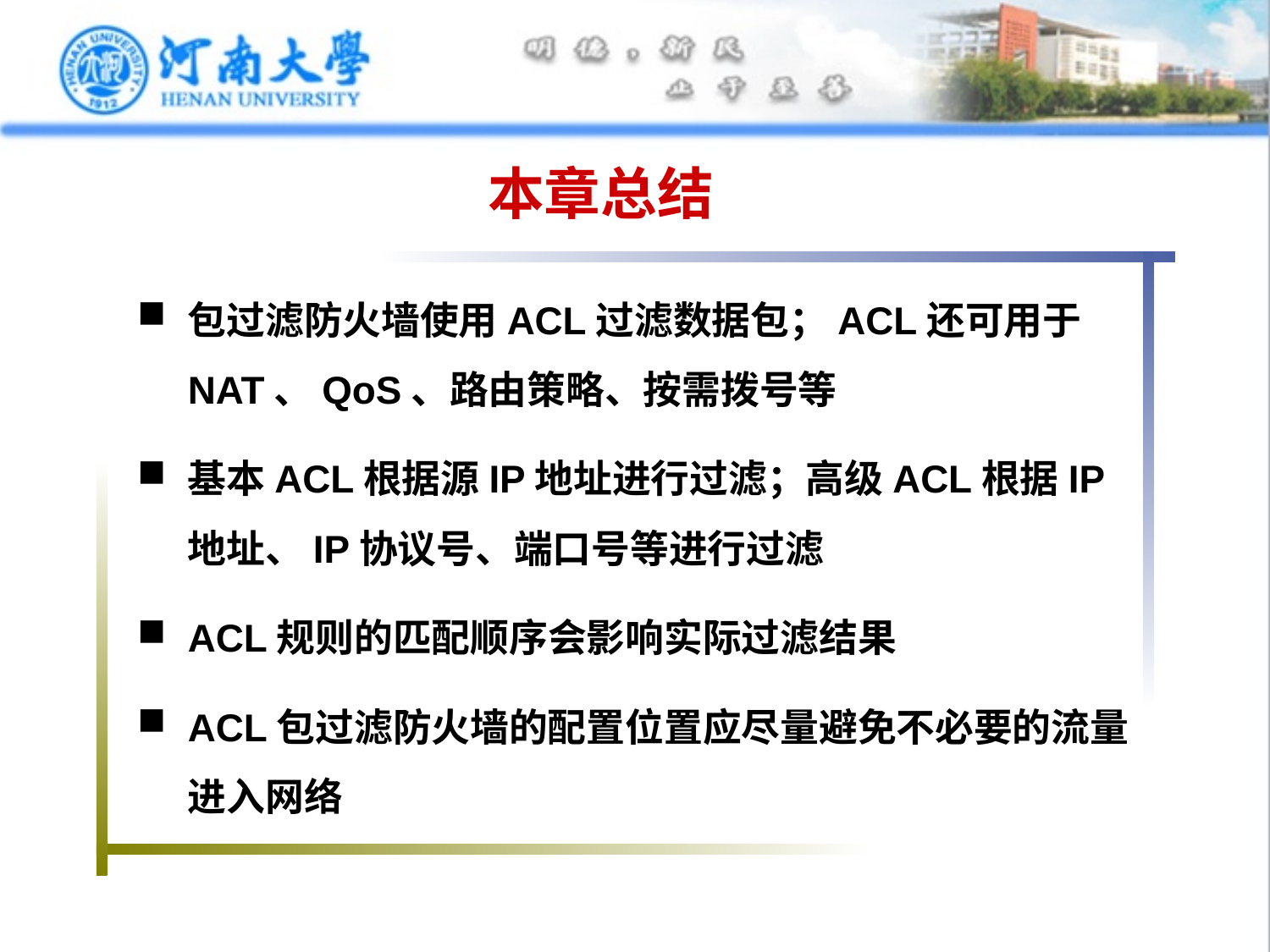

本章总结

包过滤防火墙使用ACL过滤数据包；ACL还可用于NAT、QoS、路由策略、按需拨号等
基本ACL根据源IP地址进行过滤；高级ACL根据IP地址、IP协议号、端口号等进行过滤
ACL规则的匹配顺序会影响实际过滤结果
ACL包过滤防火墙的配置位置应尽量避免不必要的流量进入网络